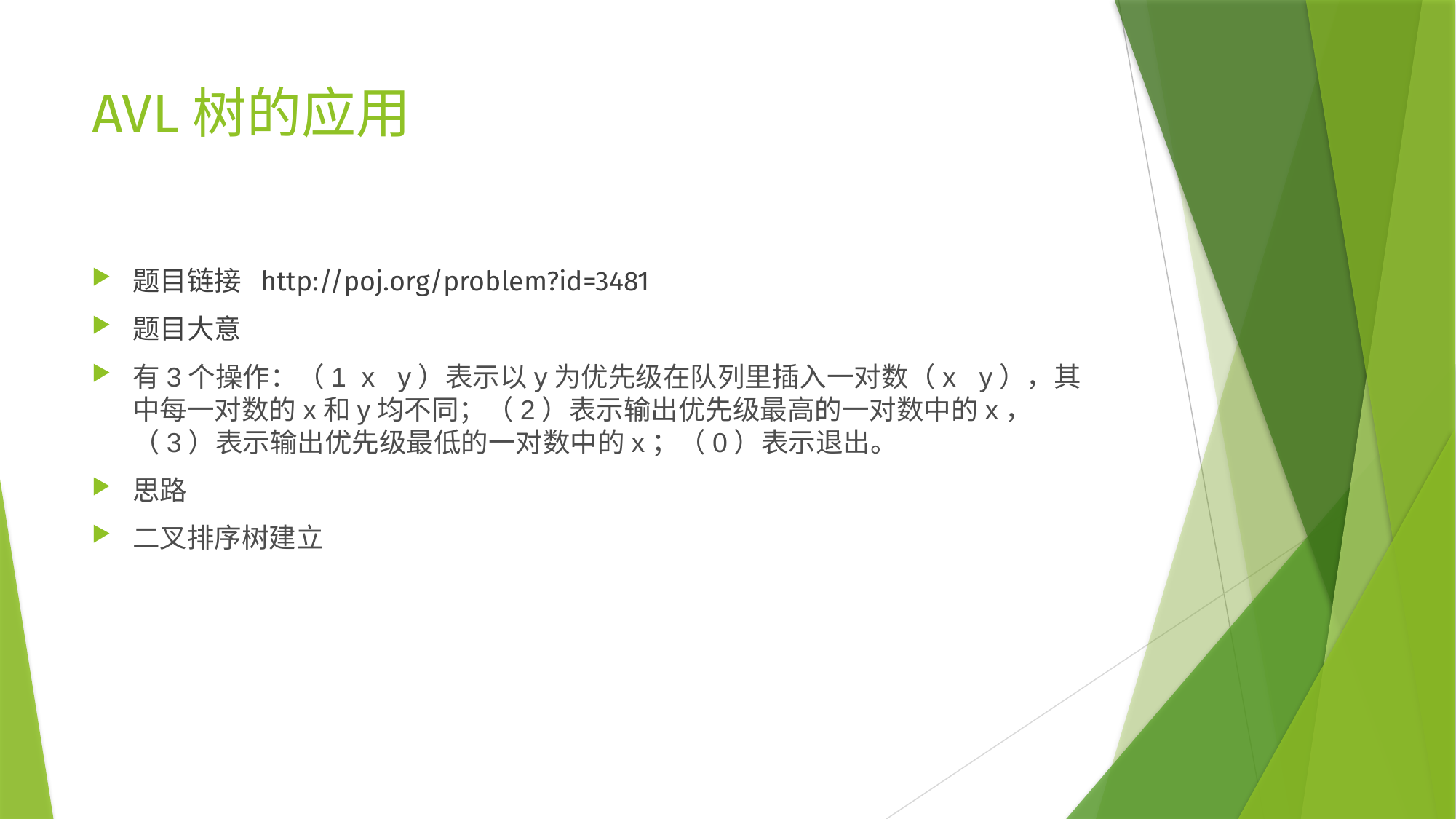

# AVL树的应用
题目链接  http://poj.org/problem?id=3481
题目大意
有3个操作：（1  x   y）表示以y为优先级在队列里插入一对数（x   y），其中每一对数的x和y均不同；（2）表示输出优先级最高的一对数中的x，（3）表示输出优先级最低的一对数中的x；（0）表示退出。
思路
二叉排序树建立